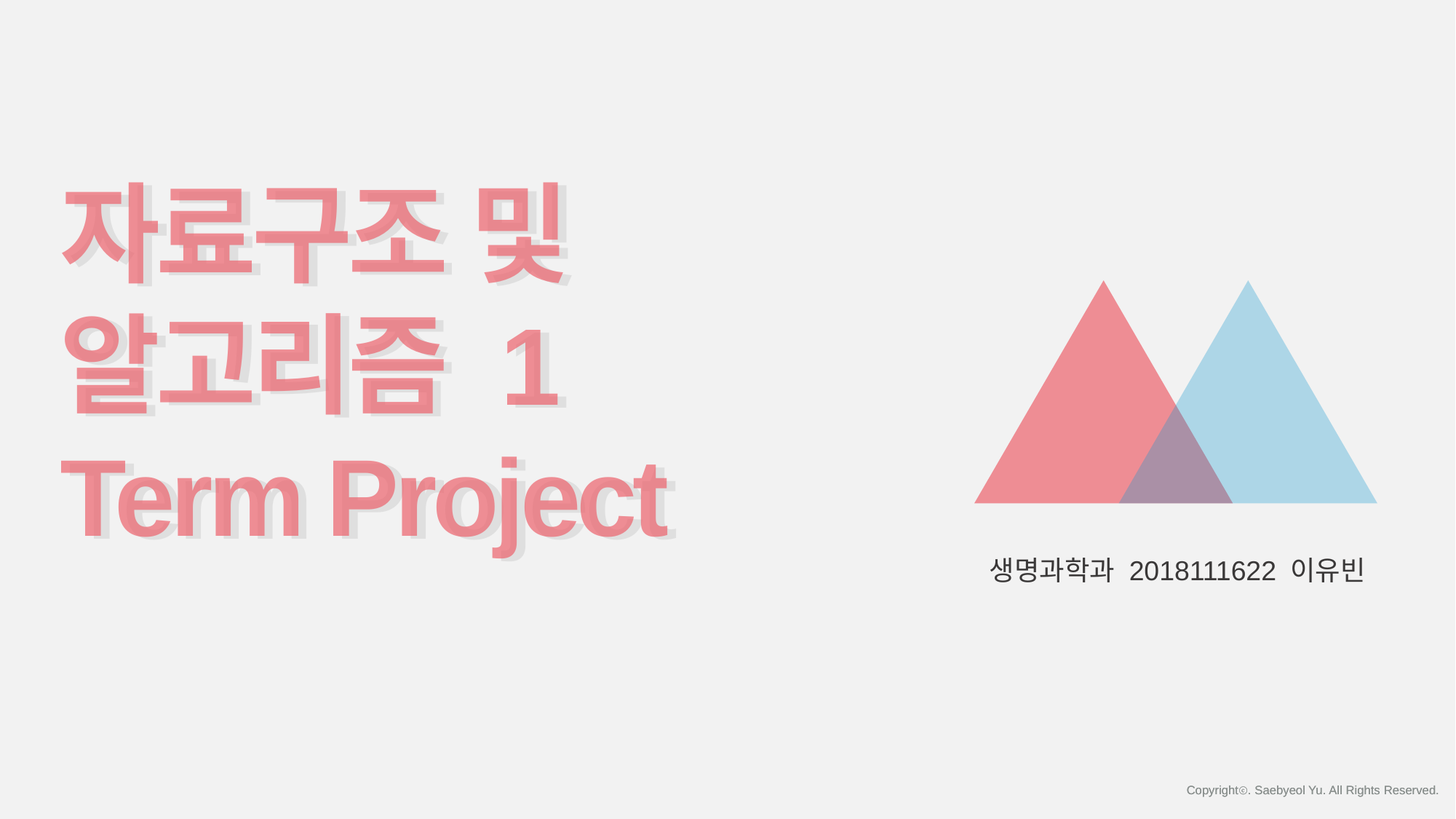

자료구조 및
알고리즘 1
Term Project
자료구조 및
알고리즘 1
Term Project

생명과학과 2018111622 이유빈
Copyrightⓒ. Saebyeol Yu. All Rights Reserved.